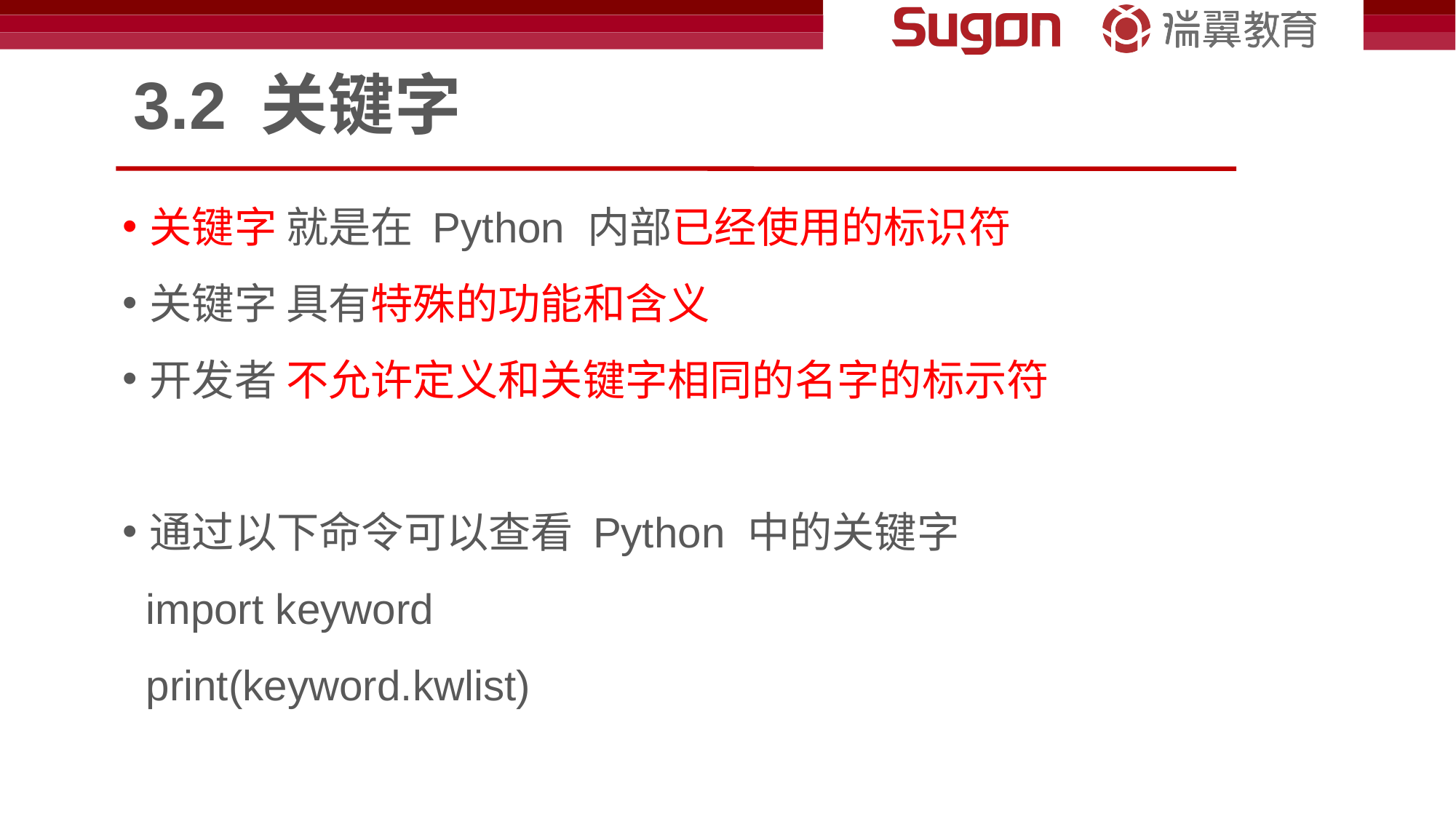

# 3.2 关键字
关键字 就是在 Python 内部已经使用的标识符
关键字 具有特殊的功能和含义
开发者 不允许定义和关键字相同的名字的标示符

通过以下命令可以查看 Python 中的关键字
  import keyword
  print(keyword.kwlist)